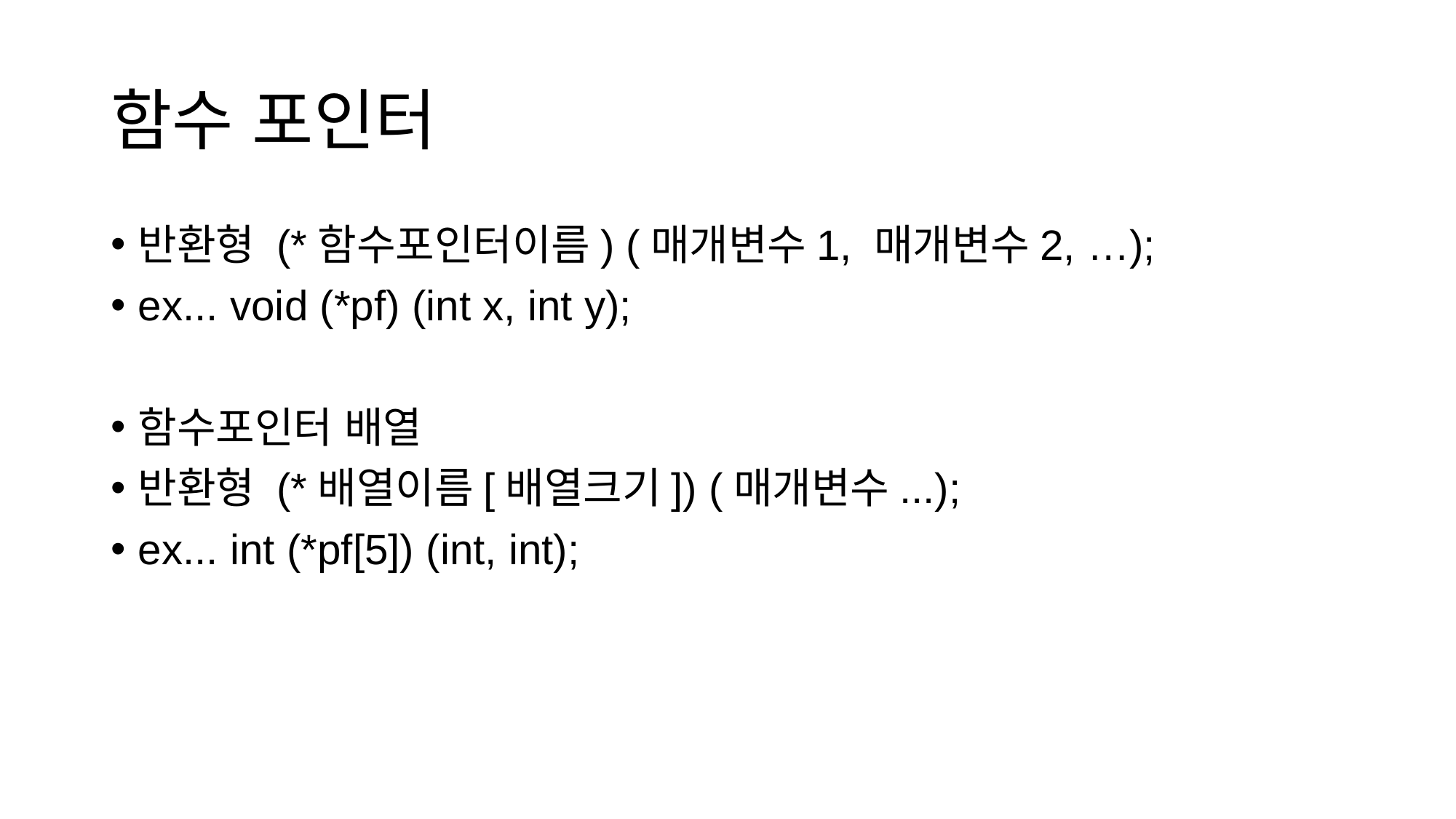

함수 포인터
반환형 (*함수포인터이름) (매개변수1, 매개변수2, …);
ex... void (*pf) (int x, int y);

함수포인터 배열
반환형 (*배열이름[배열크기]) (매개변수...);
ex... int (*pf[5]) (int, int);